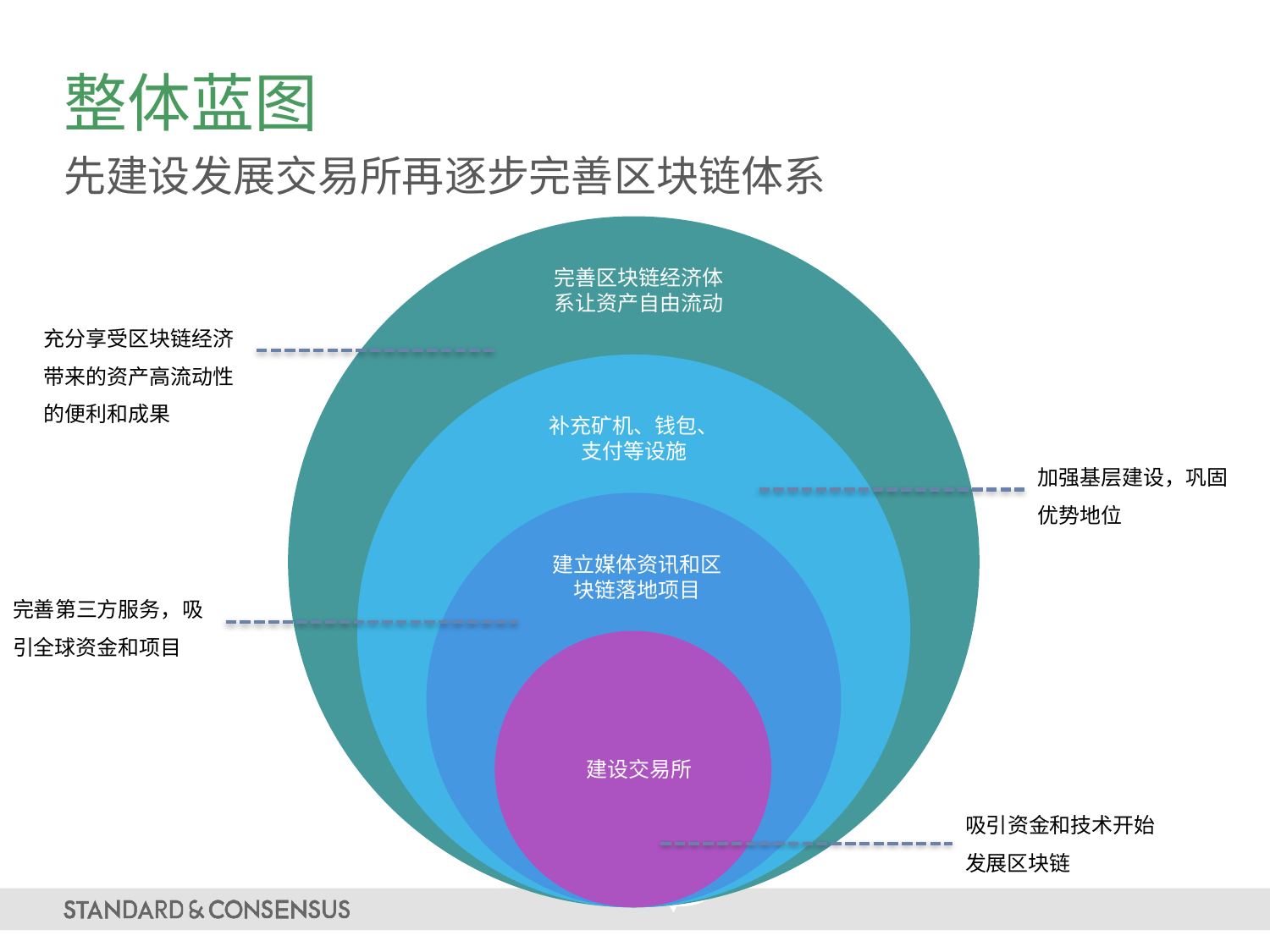

# 整体蓝图
先建设发展交易所再逐步完善区块链体系

完善区块链经济体系让资产自由流动
充分享受区块链经济带来的资产高流动性的便利和成果

补充矿机、钱包、支付等设施
加强基层建设，巩固优势地位

建立媒体资讯和区块链落地项目
完善第三方服务，吸引全球资金和项目

建设交易所

吸引资金和技术开始发展区块链